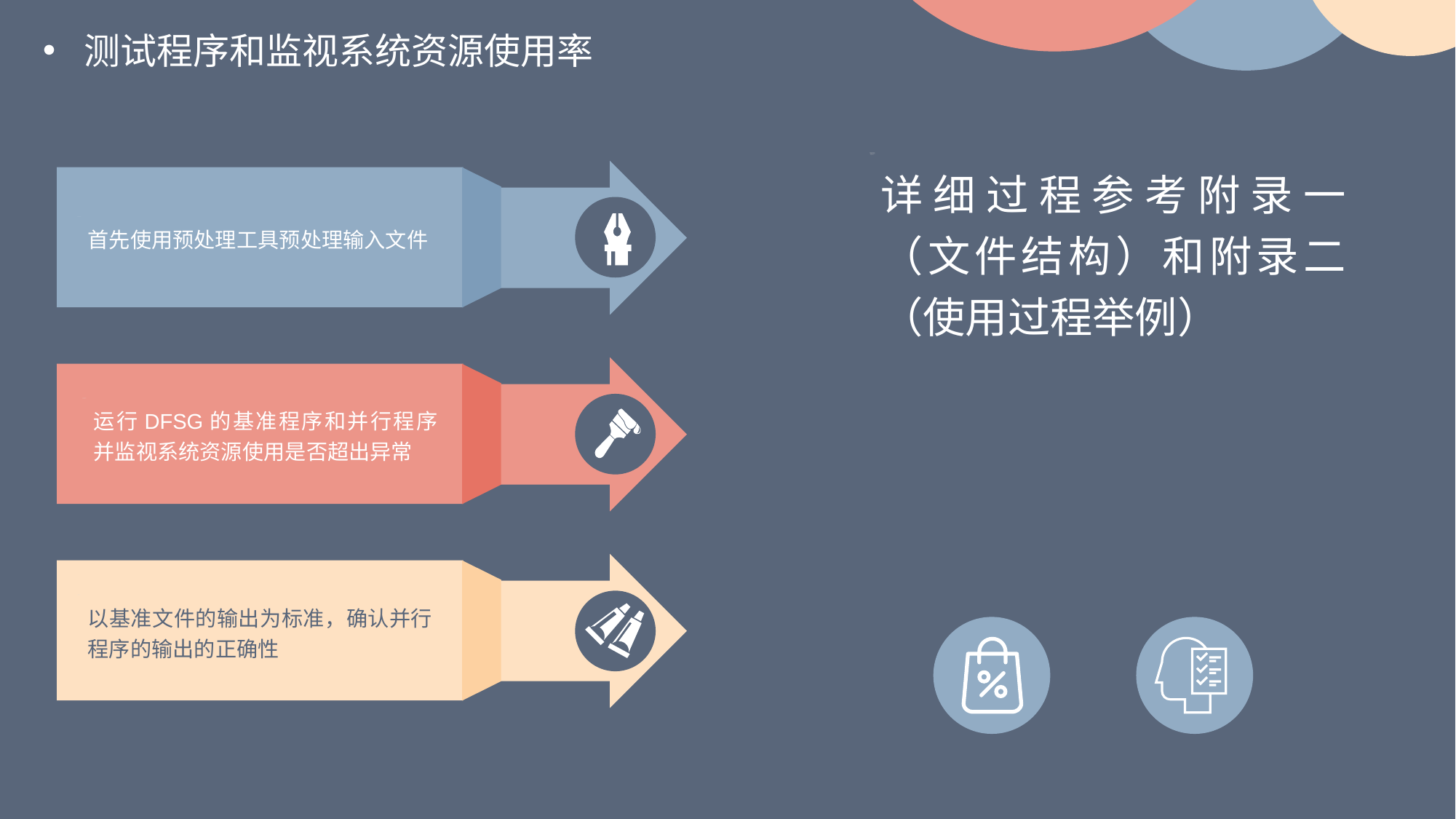

测试程序和监视系统资源使用率
详细过程参考附录一（文件结构）和附录二（使用过程举例）

首先使用预处理工具预处理输入文件

运行DFSG的基准程序和并行程序并监视系统资源使用是否超出异常

以基准文件的输出为标准，确认并行程序的输出的正确性